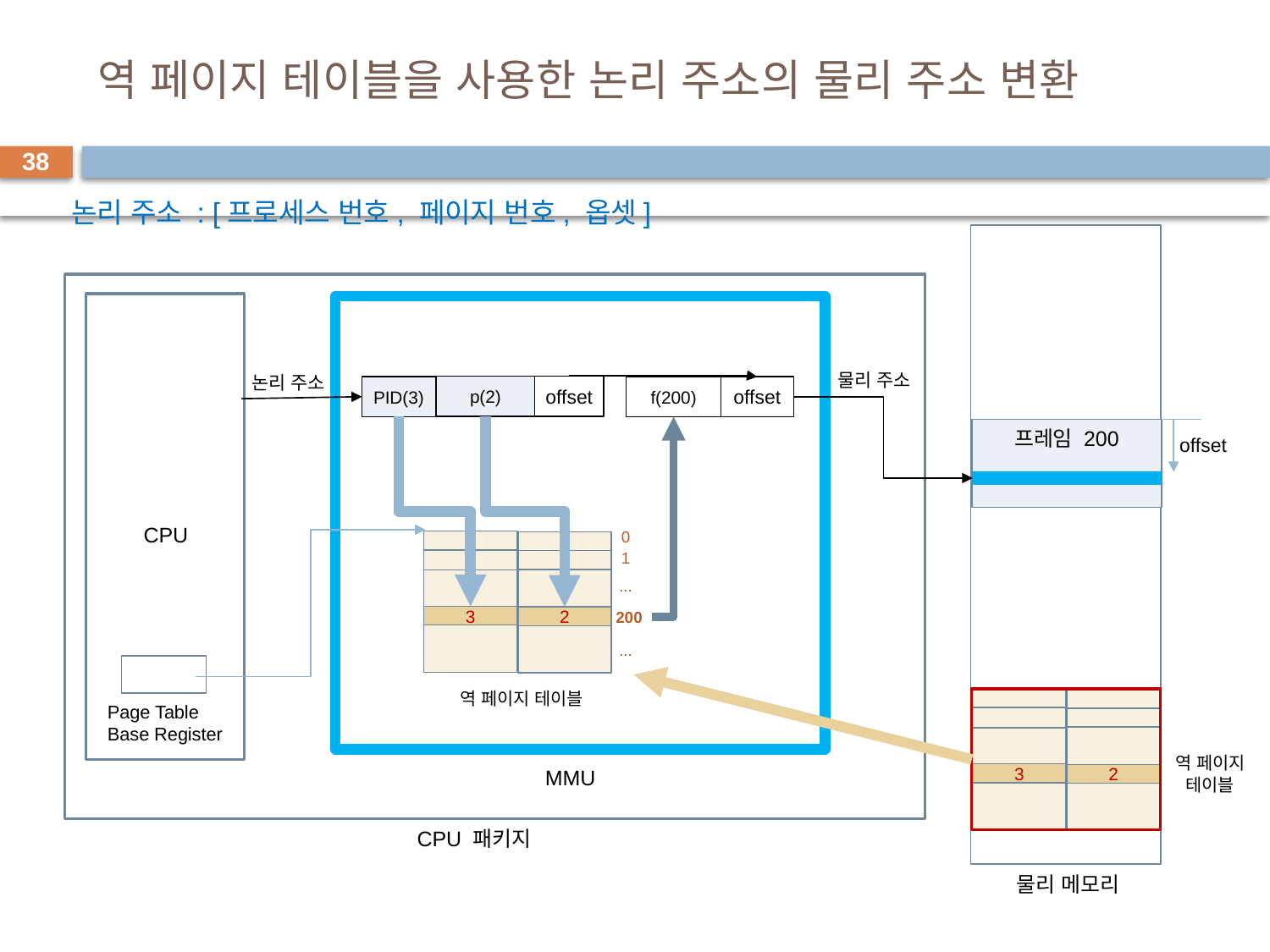

# 역 페이지 테이블을 사용한 논리 주소의 물리 주소 변환
38
논리 주소 : [프로세스 번호, 페이지 번호, 옵셋]

물리 주소
논리 주소
p(2)
offset
f(200)
offset
PID(3)
프레임 200

offset

CPU
0

3
2

1

...
200
...

역 페이지 테이블

3
2

Page Table
Base Register
역 페이지
테이블
MMU
CPU 패키지
물리 메모리